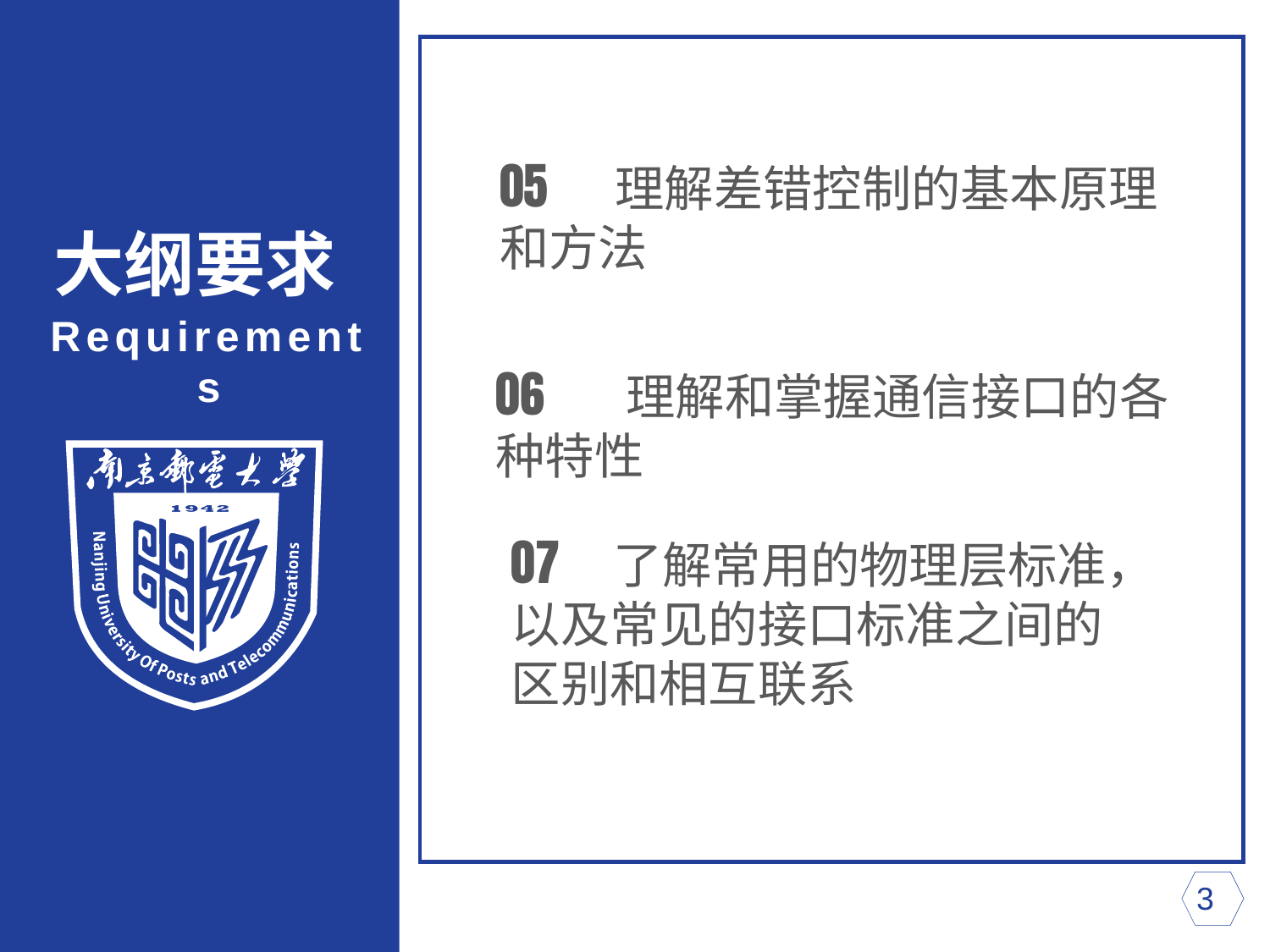

05    理解差错控制的基本原理和方法
大纲要求
Requirements
06      理解和掌握通信接口的各种特性

07   了解常用的物理层标准，以及常见的接口标准之间的区别和相互联系

 3